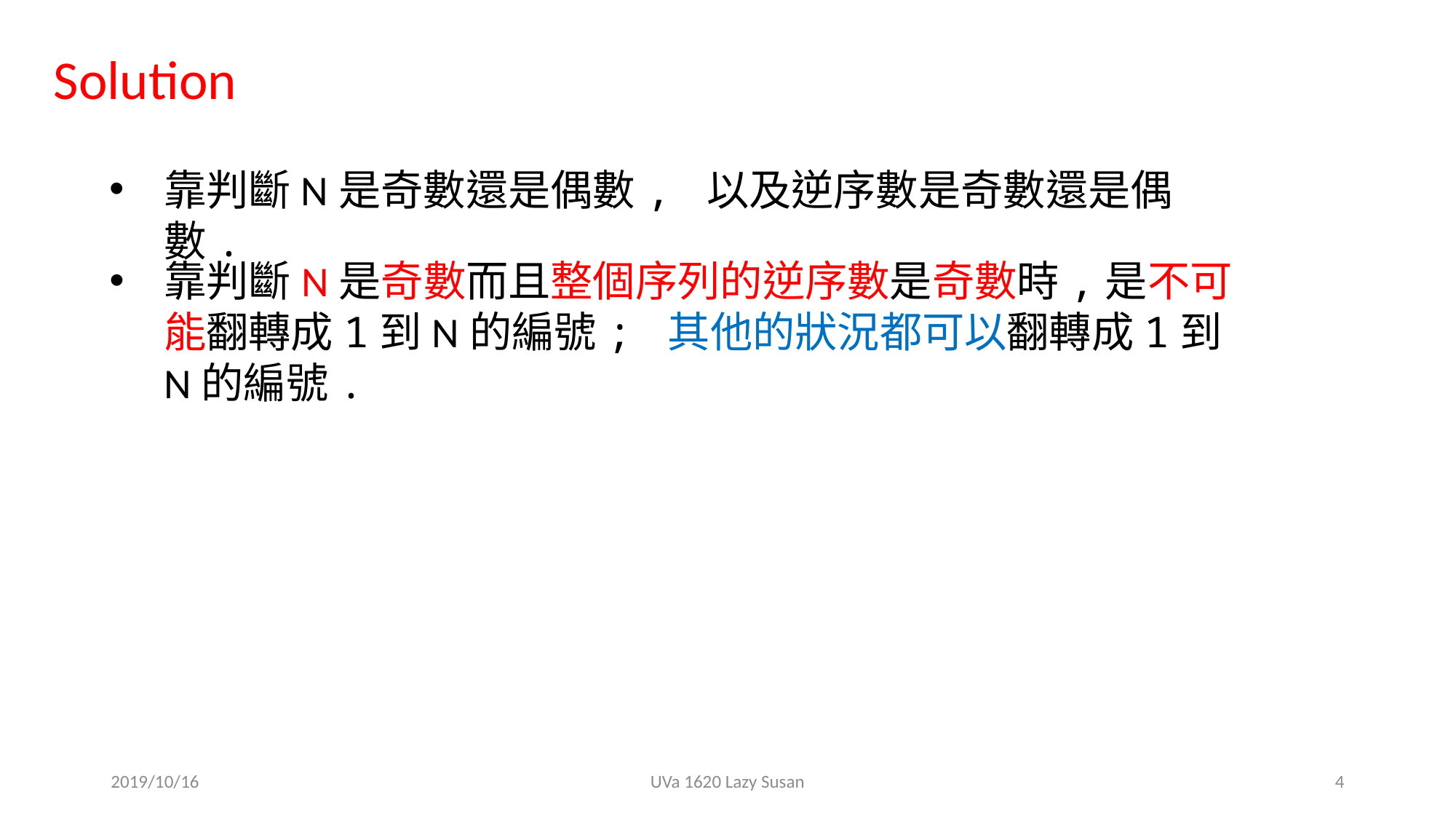

Solution
靠判斷N是奇數還是偶數, 以及逆序數是奇數還是偶數.
靠判斷N是奇數而且整個序列的逆序數是奇數時,是不可能翻轉成1到N的編號; 其他的狀況都可以翻轉成1到N的編號.
2019/10/16
UVa 1620 Lazy Susan
4